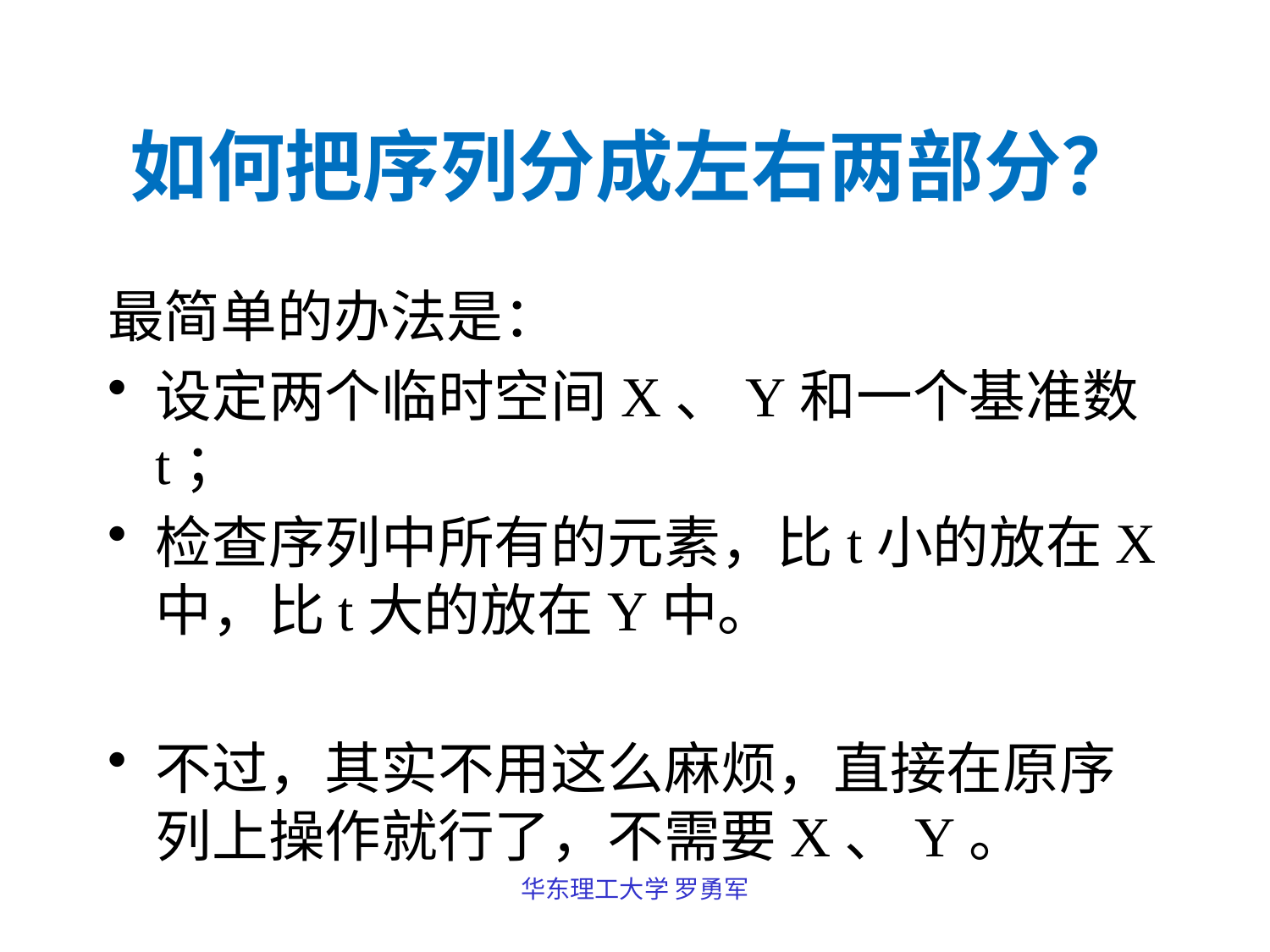

# 如何把序列分成左右两部分？
最简单的办法是：
设定两个临时空间X、Y和一个基准数t；
检查序列中所有的元素，比t小的放在X中，比t大的放在Y中。

不过，其实不用这么麻烦，直接在原序列上操作就行了，不需要X、Y。
华东理工大学 罗勇军